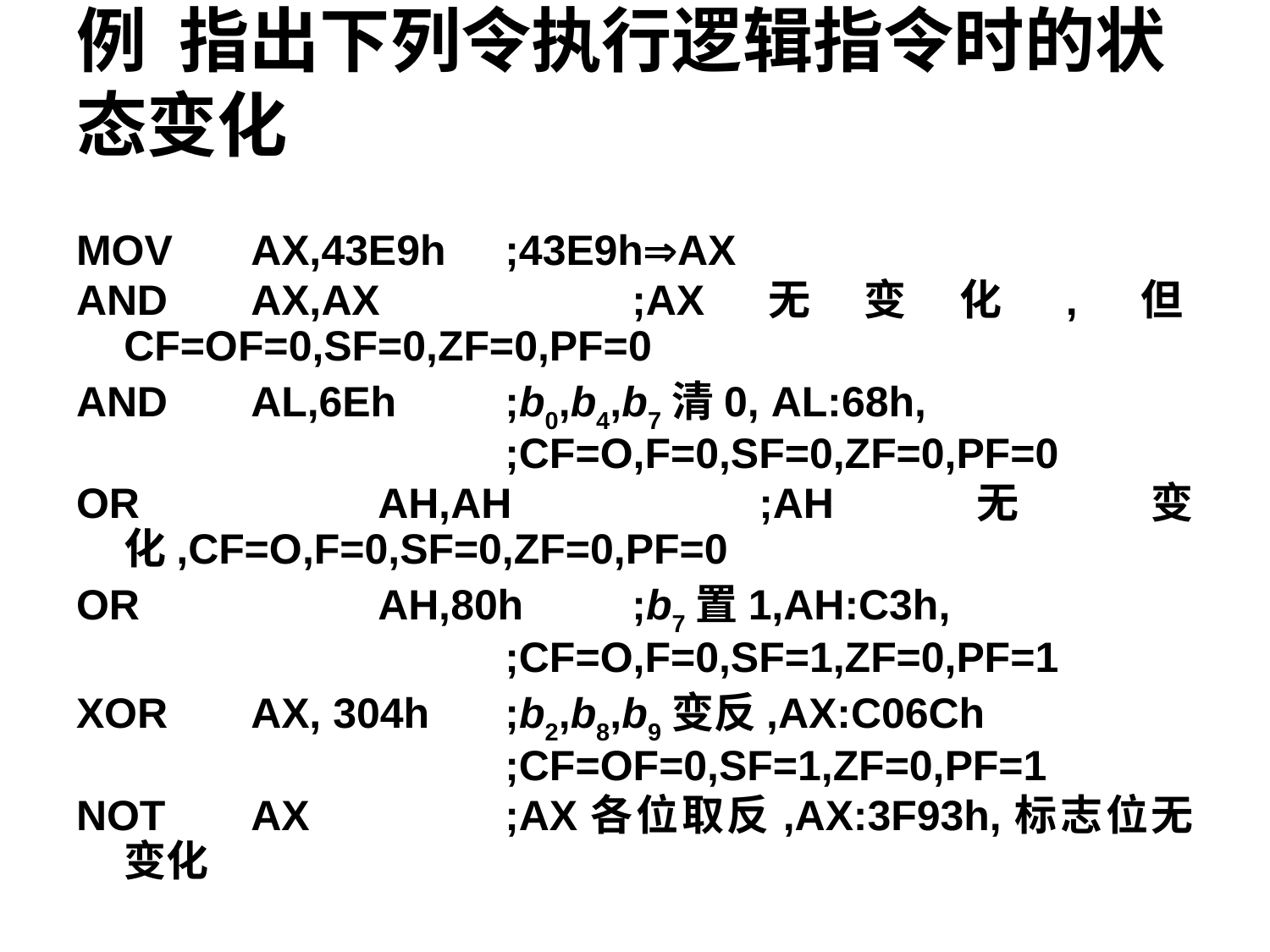

# 例  指出下列令执行逻辑指令时的状态变化
MOV	AX,43E9h	;43E9h⇒AX
AND	AX,AX		;AX无变化,但CF=OF=0,SF=0,ZF=0,PF=0
AND	AL,6Eh	;b0,b4,b7清0, AL:68h,
				;CF=O,F=0,SF=0,ZF=0,PF=0
OR		AH,AH		;AH无变化,CF=O,F=0,SF=0,ZF=0,PF=0
OR		AH,80h	;b7置1,AH:C3h,
				;CF=O,F=0,SF=1,ZF=0,PF=1
XOR	AX, 304h	;b2,b8,b9变反,AX:C06Ch
				;CF=OF=0,SF=1,ZF=0,PF=1
NOT	AX		;AX各位取反,AX:3F93h,标志位无变化